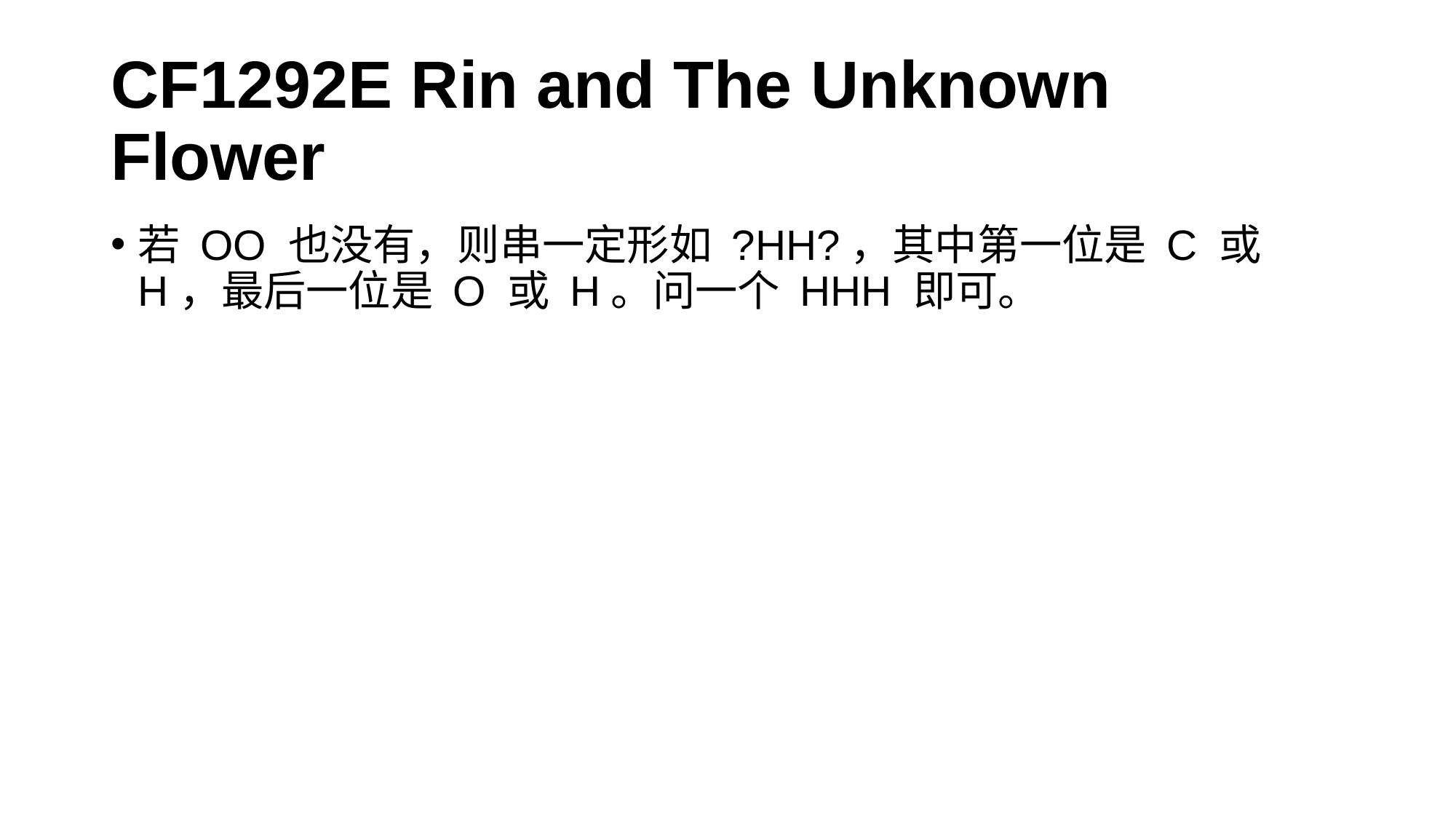

# CF1292E Rin and The Unknown Flower
若 OO 也没有，则串一定形如 ?HH?，其中第一位是 C 或 H，最后一位是 O 或 H。问一个 HHH 即可。